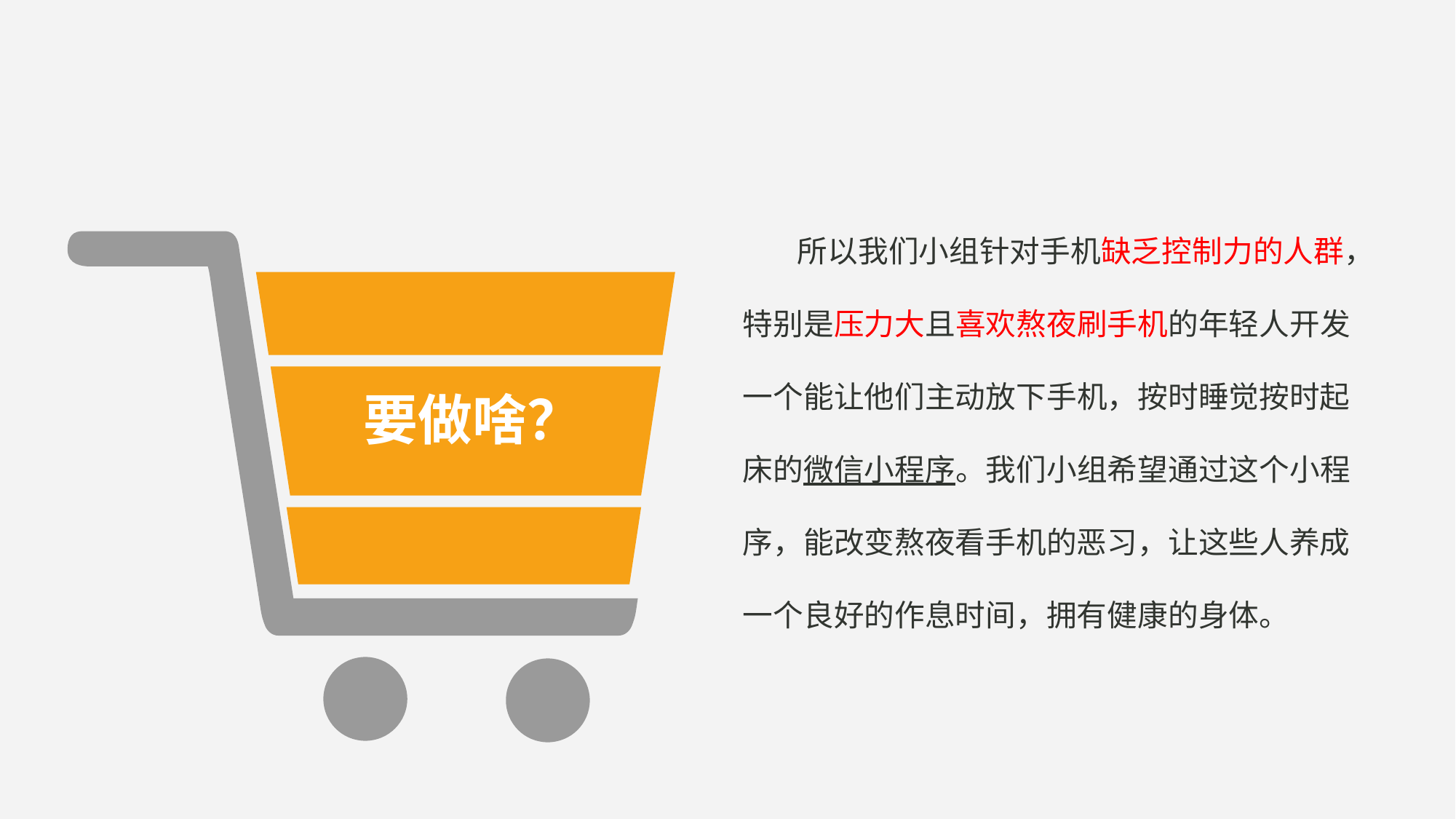

所以我们小组针对手机缺乏控制力的人群，特别是压力大且喜欢熬夜刷手机的年轻人开发一个能让他们主动放下手机，按时睡觉按时起床的微信小程序。我们小组希望通过这个小程序，能改变熬夜看手机的恶习，让这些人养成一个良好的作息时间，拥有健康的身体。

要做啥？